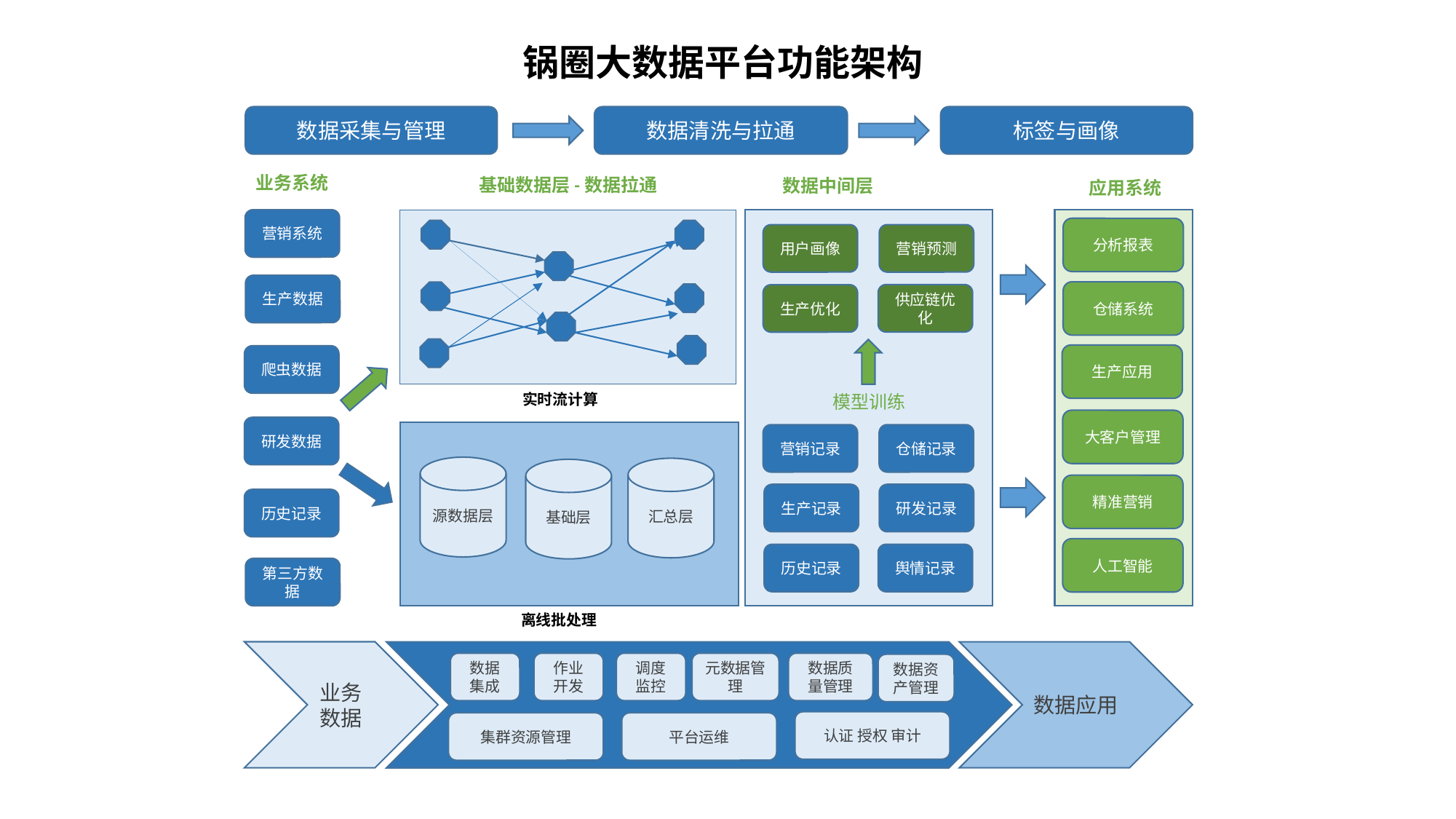

#
锅圈大数据平台功能架构
数据采集与管理
数据清洗与拉通
标签与画像

业务系统
基础数据层-数据拉通
数据中间层
应用系统

营销系统

分析报表

用户画像
营销预测

生产数据
仓储系统

供应链优化
生产优化

生产应用
爬虫数据

实时流计算
模型训练
大客户管理
研发数据

营销记录
仓储记录
源数据层
汇总层
基础层

精准营销

生产记录
研发记录
历史记录
人工智能
历史记录
舆情记录
第三方数据
离线批处理
业务数据

数据应用
数据集成
作业开发
调度监控
元数据管理
数据质量管理
数据资产管理
认证 授权 审计
集群资源管理
平台运维